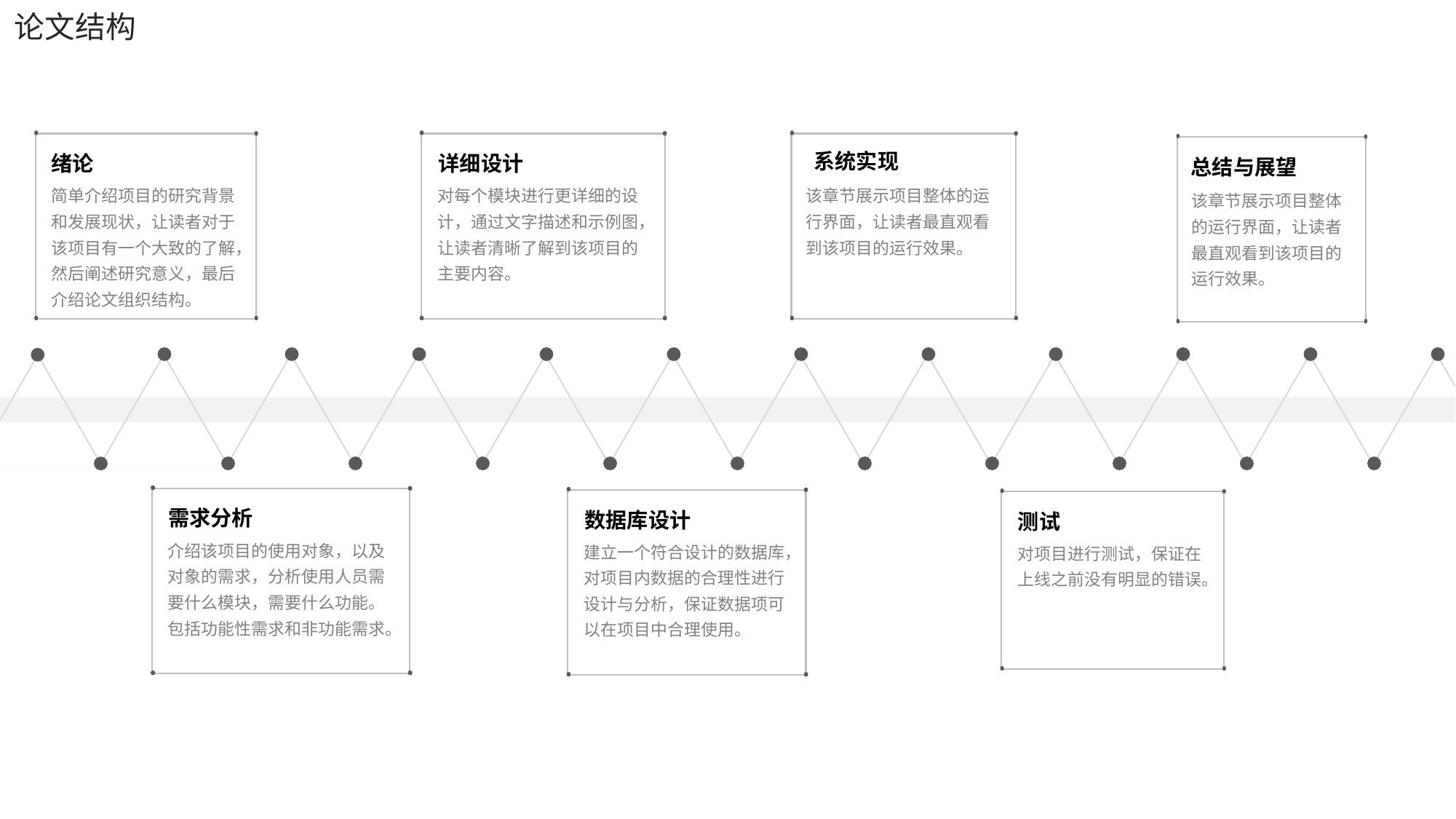

论文结构

系统实现
绪论
详细设计
总结与展望
简单介绍项目的研究背景和发展现状，让读者对于该项目有一个大致的了解，然后阐述研究意义，最后介绍论文组织结构。
对每个模块进行更详细的设计，通过文字描述和示例图，让读者清晰了解到该项目的主要内容。
该章节展示项目整体的运行界面，让读者最直观看到该项目的运行效果。
该章节展示项目整体的运行界面，让读者最直观看到该项目的运行效果。

需求分析
数据库设计
测试
介绍该项目的使用对象，以及对象的需求，分析使用人员需要什么模块，需要什么功能。包括功能性需求和非功能需求。
建立一个符合设计的数据库，对项目内数据的合理性进行设计与分析，保证数据项可以在项目中合理使用。
对项目进行测试，保证在上线之前没有明显的错误。